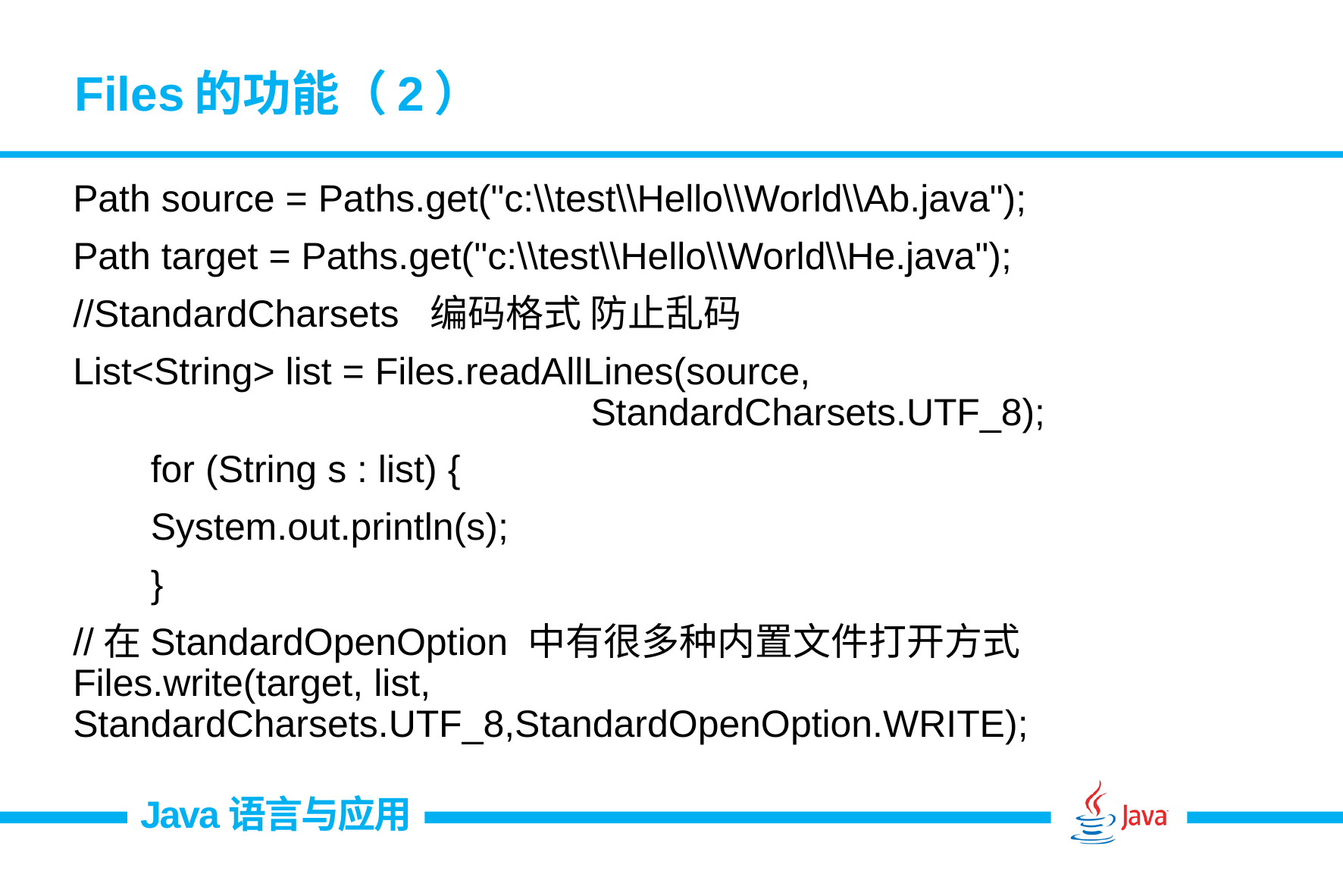

# Files的功能（2）
Path source = Paths.get("c:\\test\\Hello\\World\\Ab.java");
Path target = Paths.get("c:\\test\\Hello\\World\\He.java");
//StandardCharsets  编码格式 防止乱码
List<String> list = Files.readAllLines(source,
                                                 StandardCharsets.UTF_8);
for (String s : list) {
System.out.println(s);
}
//在StandardOpenOption 中有很多种内置文件打开方式Files.write(target, list, StandardCharsets.UTF_8,StandardOpenOption.WRITE);
23